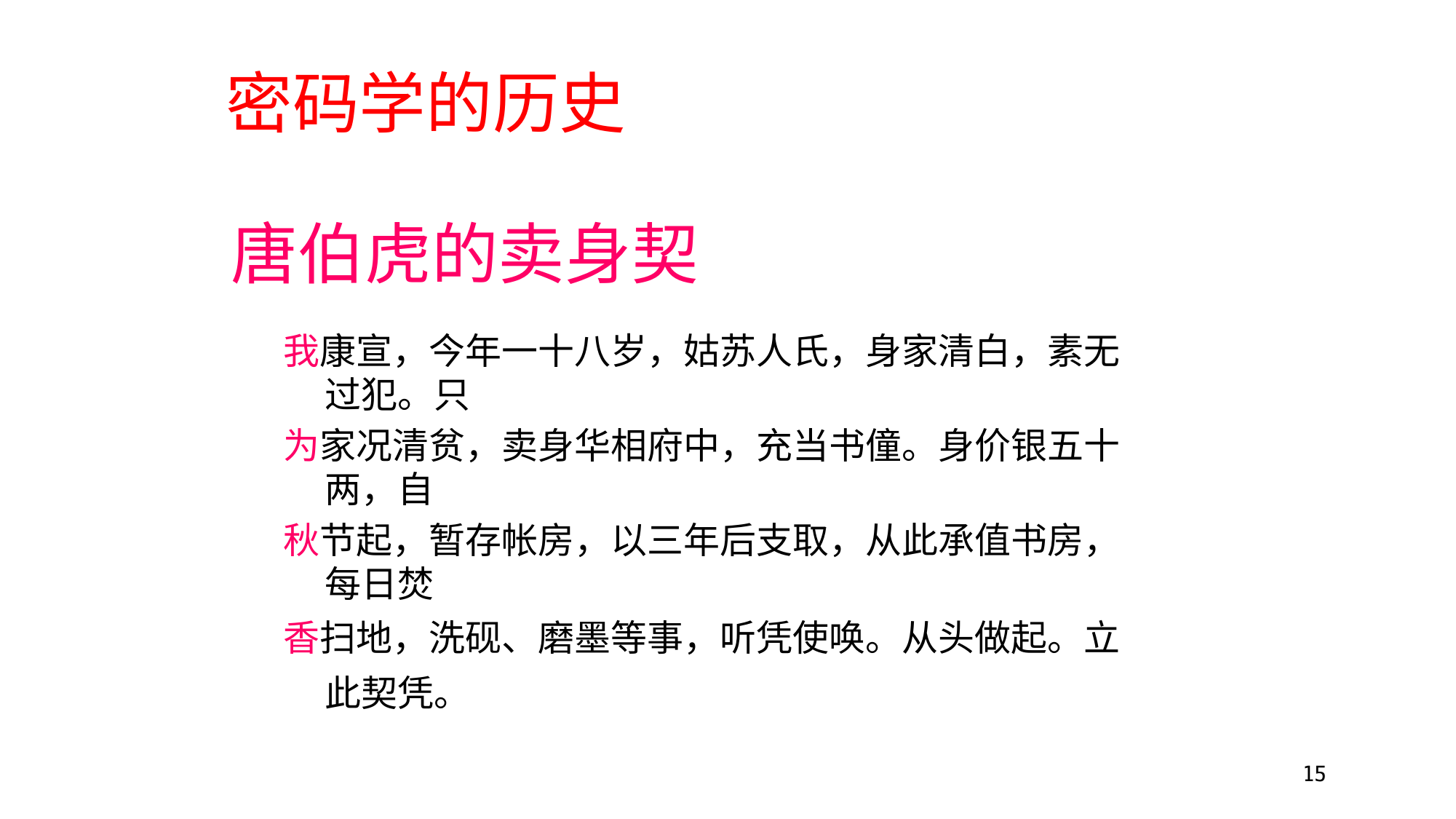

密码学的历史
唐伯虎的卖身契
我康宣，今年一十八岁，姑苏人氏，身家清白，素无过犯。只
为家况清贫，卖身华相府中，充当书僮。身价银五十两，自
秋节起，暂存帐房，以三年后支取，从此承值书房，每日焚
香扫地，洗砚、磨墨等事，听凭使唤。从头做起。立此契凭。

15